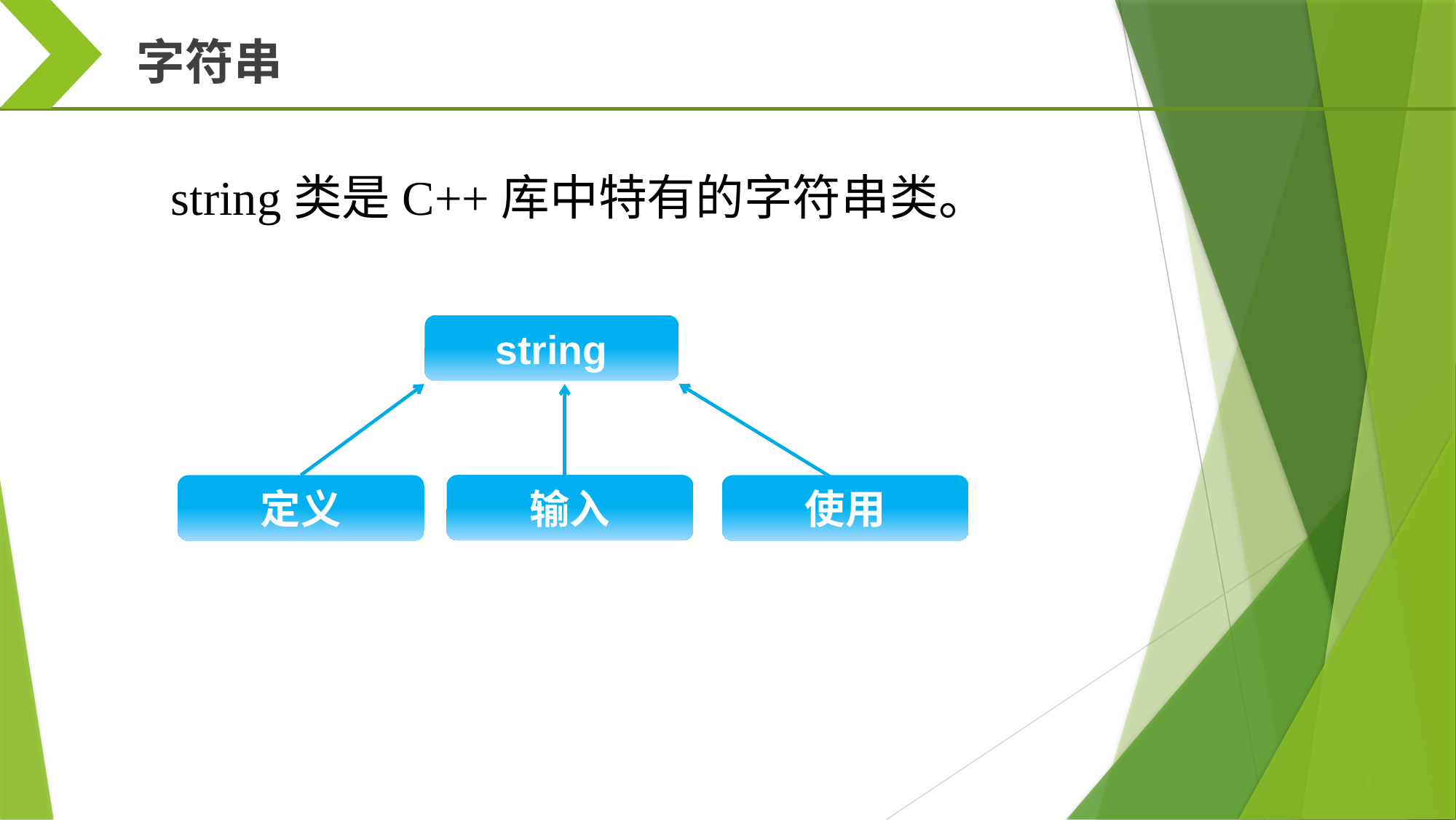

字符串
string类是C++库中特有的字符串类。
string
定义
输入
使用
9